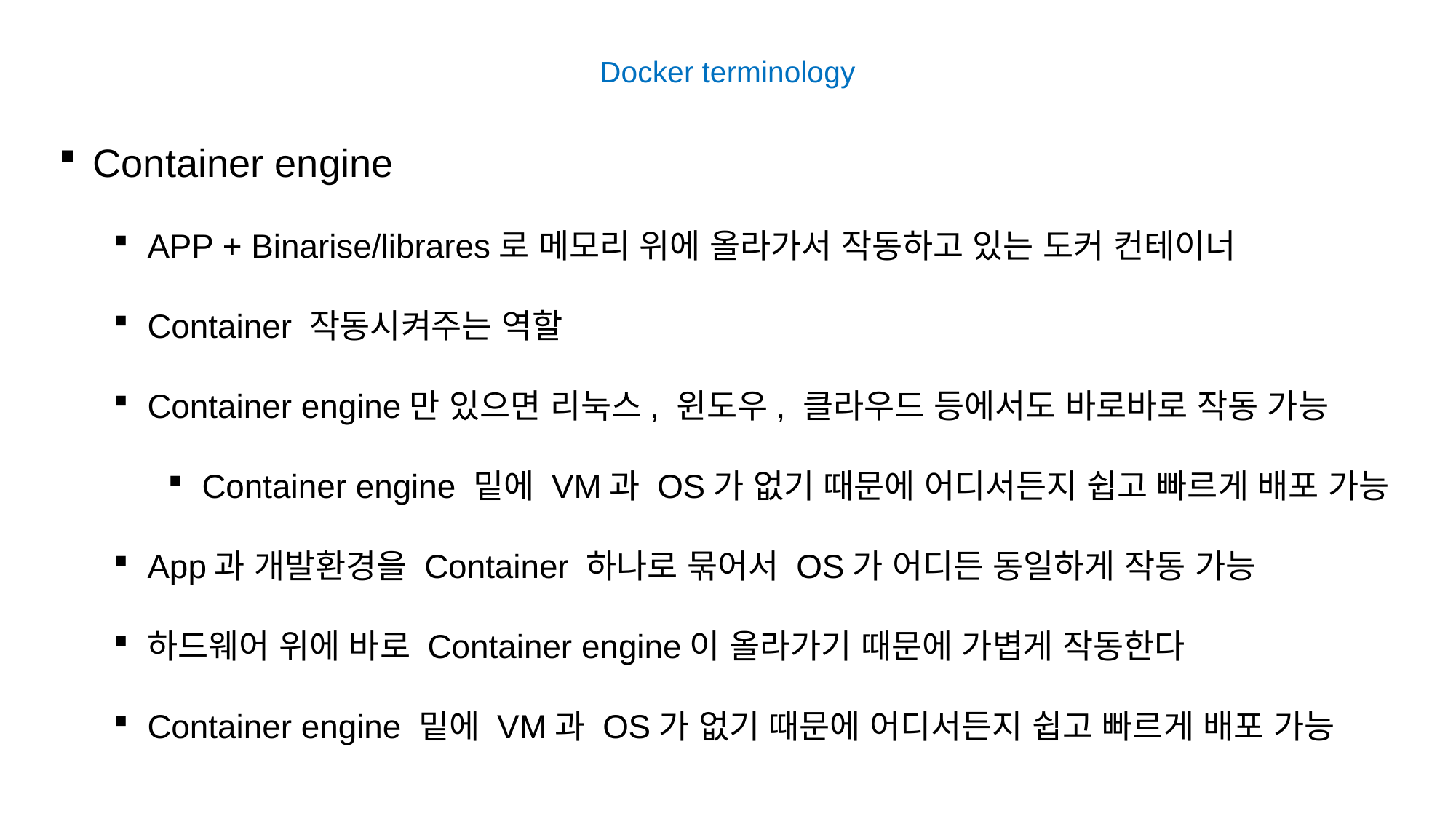

Docker terminology
Container engine

APP + Binarise/librares로 메모리 위에 올라가서 작동하고 있는 도커 컨테이너

Container 작동시켜주는 역할

Container engine만 있으면 리눅스, 윈도우, 클라우드 등에서도 바로바로 작동 가능

Container engine 밑에 VM과 OS가 없기 때문에 어디서든지 쉽고 빠르게 배포 가능

App과 개발환경을 Container 하나로 묶어서 OS가 어디든 동일하게 작동 가능

하드웨어 위에 바로 Container engine이 올라가기 때문에 가볍게 작동한다

Container engine 밑에 VM과 OS가 없기 때문에 어디서든지 쉽고 빠르게 배포 가능